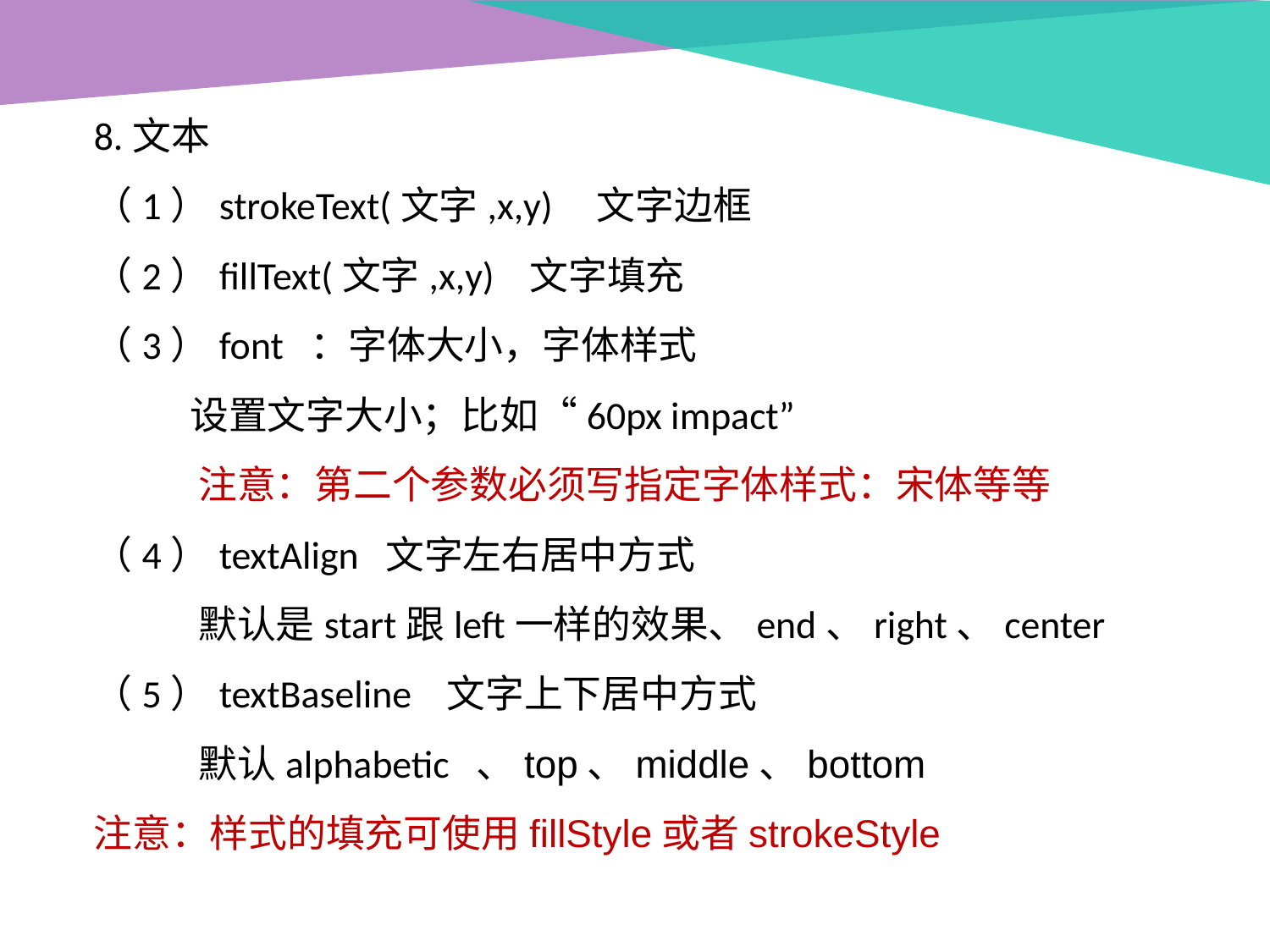

8.文本
（1）strokeText(文字,x,y)    文字边框
（2）fillText(文字,x,y)   文字填充
（3）font  ：字体大小，字体样式
          设置文字大小；比如“60px impact”
           注意：第二个参数必须写指定字体样式：宋体等等
（4）textAlign  文字左右居中方式
           默认是start跟left一样的效果、end、right、center
（5）textBaseline   文字上下居中方式
           默认alphabetic  、top、middle、bottom
注意：样式的填充可使用fillStyle或者strokeStyle